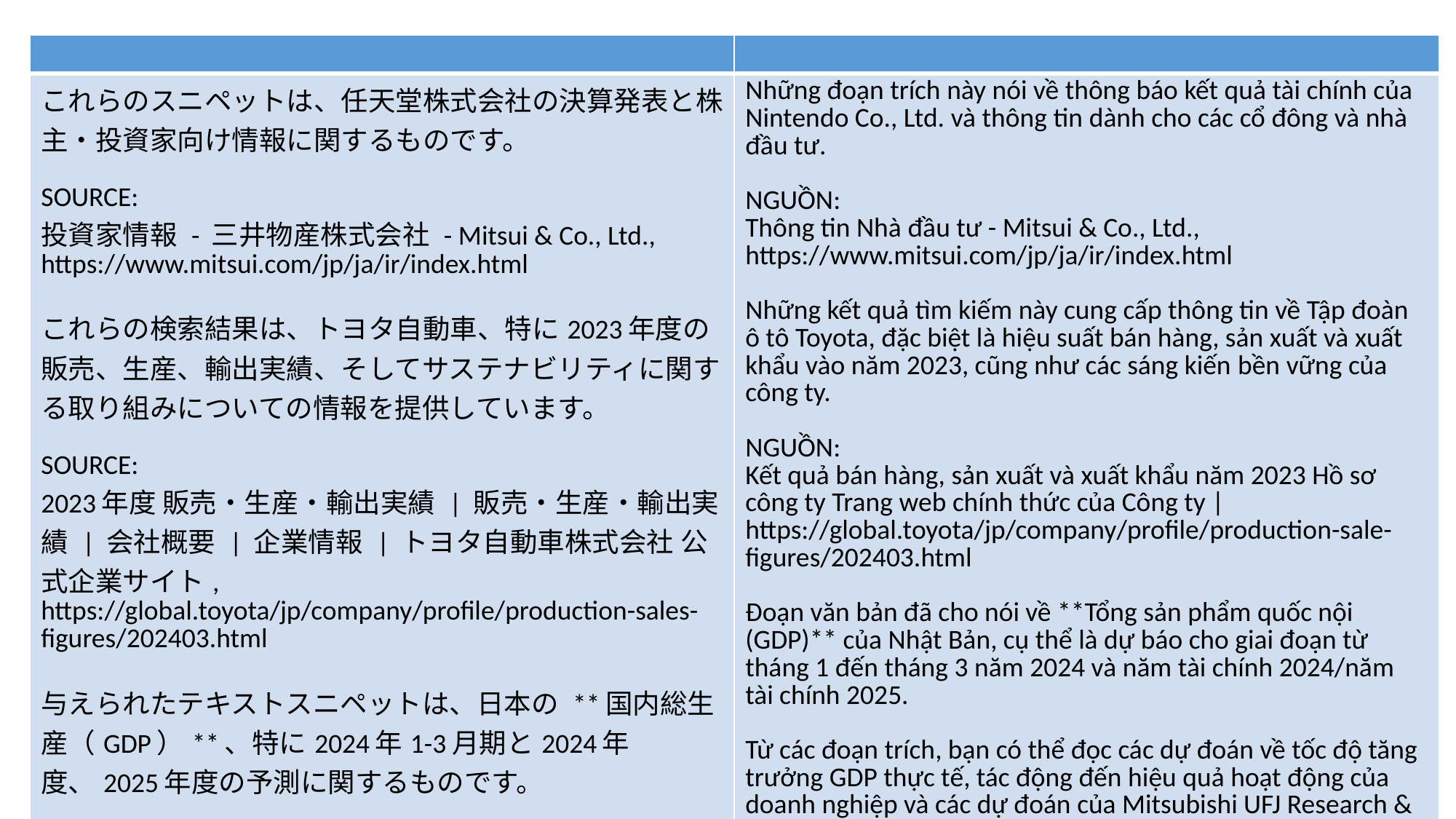

|  |  |
| --- | --- |
| これらのスニペットは、任天堂株式会社の決算発表と株主・投資家向け情報に関するものです。 SOURCE: 投資家情報 - 三井物産株式会社 - Mitsui & Co., Ltd., https://www.mitsui.com/jp/ja/ir/index.html これらの検索結果は、トヨタ自動車、特に2023年度の販売、生産、輸出実績、そしてサステナビリティに関する取り組みについての情報を提供しています。 SOURCE: 2023年度 販売・生産・輸出実績 | 販売・生産・輸出実績 | 会社概要 | 企業情報 | トヨタ自動車株式会社 公式企業サイト, https://global.toyota/jp/company/profile/production-sales-figures/202403.html 与えられたテキストスニペットは、日本の \*\*国内総生産（GDP）\*\*、特に2024年1-3月期と2024年度、2025年度の予測に関するものです。 スニペットからは、実質GDP成長率の予測や企業業績への影響、三菱UFJリサーチ&コンサルティングによる予測などが読み取れます。 SOURCE: 2024・2025年度経済見通し－24年1-3月期gdp2次速報後改定, https://www.nli-research.co.jp/report/detail/id=78754 | Những đoạn trích này nói về thông báo kết quả tài chính của Nintendo Co., Ltd. và thông tin dành cho các cổ đông và nhà đầu tư. NGUỒN: Thông tin Nhà đầu tư - Mitsui & Co., Ltd., https://www.mitsui.com/jp/ja/ir/index.html Những kết quả tìm kiếm này cung cấp thông tin về Tập đoàn ô tô Toyota, đặc biệt là hiệu suất bán hàng, sản xuất và xuất khẩu vào năm 2023, cũng như các sáng kiến ​​bền vững của công ty. NGUỒN: Kết quả bán hàng, sản xuất và xuất khẩu năm 2023 Hồ sơ công ty Trang web chính thức của Công ty | https://global.toyota/jp/company/profile/production-sale-figures/202403.html Đoạn văn bản đã cho nói về \*\*Tổng sản phẩm quốc nội (GDP)\*\* của Nhật Bản, cụ thể là dự báo cho giai đoạn từ tháng 1 đến tháng 3 năm 2024 và năm tài chính 2024/năm tài chính 2025. Từ các đoạn trích, bạn có thể đọc các dự đoán về tốc độ tăng trưởng GDP thực tế, tác động đến hiệu quả hoạt động của doanh nghiệp và các dự đoán của Mitsubishi UFJ Research & Consulting. NGUỒN: Triển vọng kinh tế 2024/2025 - Được sửa đổi sau báo cáo sơ bộ thứ hai về GDP từ tháng 1 đến tháng 3 năm 2024, https://www.nli-research.co.jp/report/detail/id=78754 |